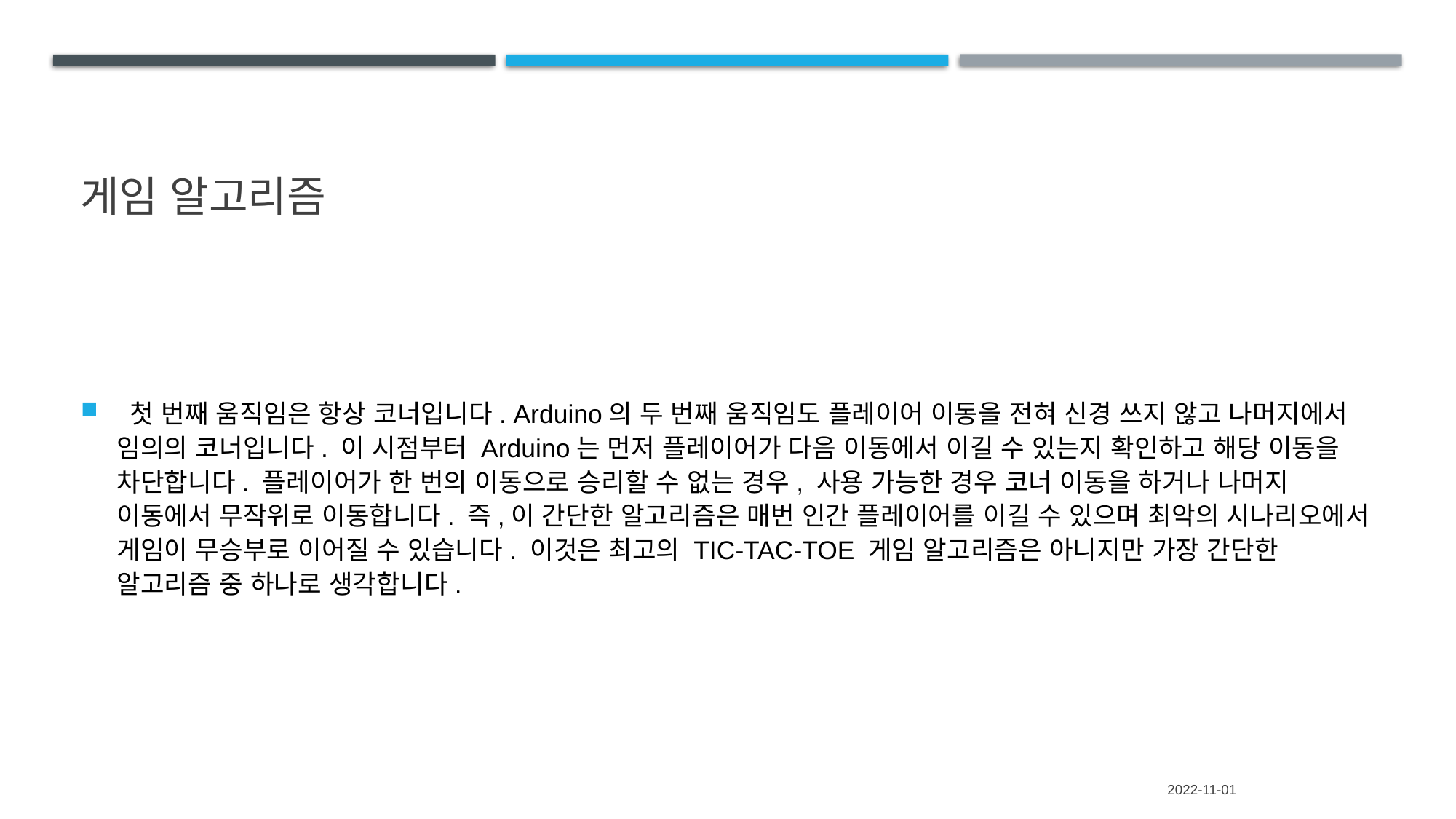

# 게임 알고리즘
 첫 번째 움직임은 항상 코너입니다. Arduino의 두 번째 움직임도 플레이어 이동을 전혀 신경 쓰지 않고 나머지에서 임의의 코너입니다. 이 시점부터 Arduino는 먼저 플레이어가 다음 이동에서 이길 수 있는지 확인하고 해당 이동을 차단합니다. 플레이어가 한 번의 이동으로 승리할 수 없는 경우, 사용 가능한 경우 코너 이동을 하거나 나머지 이동에서 무작위로 이동합니다. 즉,이 간단한 알고리즘은 매번 인간 플레이어를 이길 수 있으며 최악의 시나리오에서 게임이 무승부로 이어질 수 있습니다. 이것은 최고의 TIC-TAC-TOE 게임 알고리즘은 아니지만 가장 간단한 알고리즘 중 하나로 생각합니다.
2022-11-01